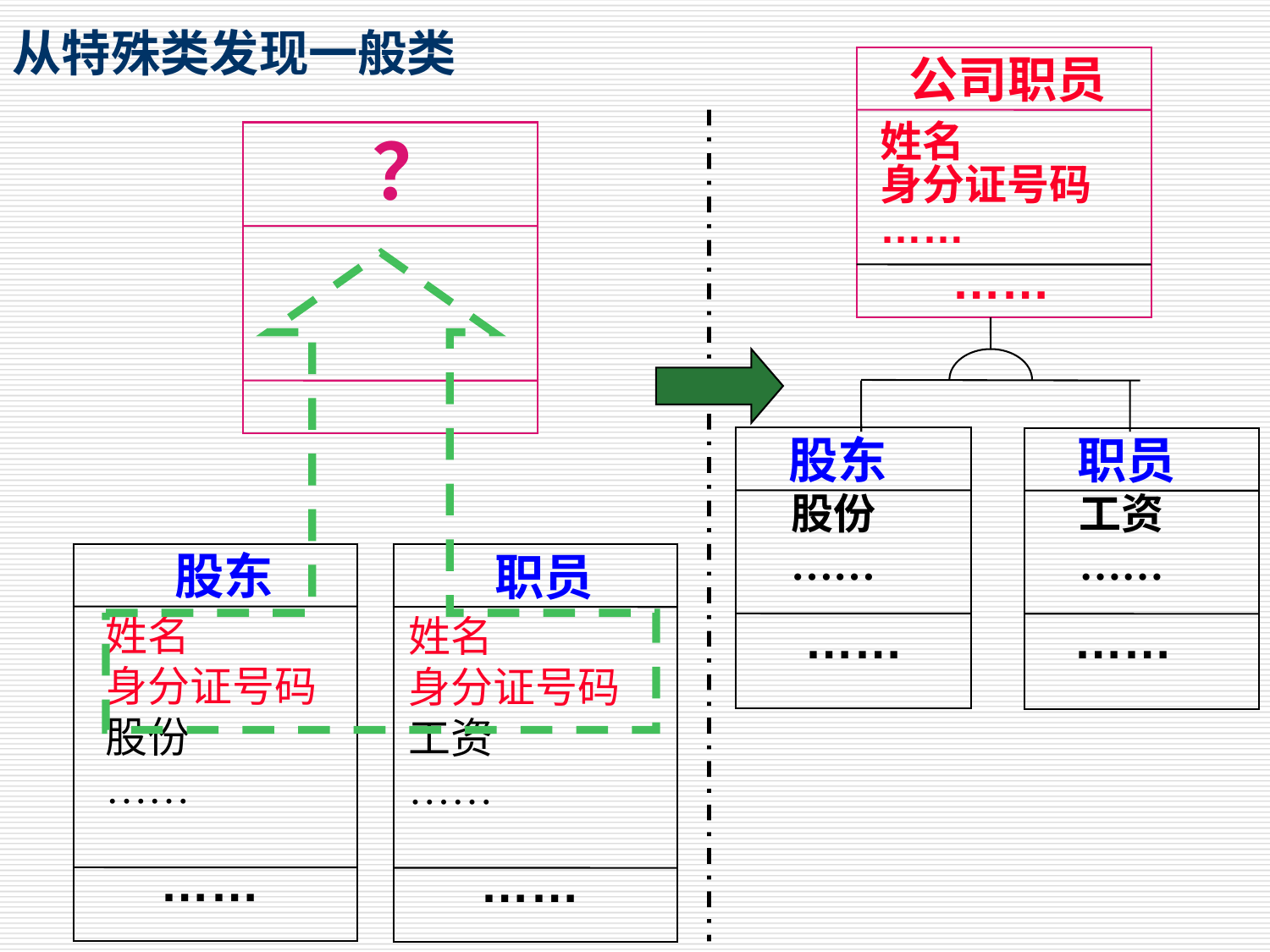

从特殊类发现一般类
公司职员

姓名
身分证号码
……
？

……

股东
职员

股份
……
工资
……

股东
职员

姓名
身分证号码
股份
……
……
……
姓名
身分证号码
工资
……

……
……